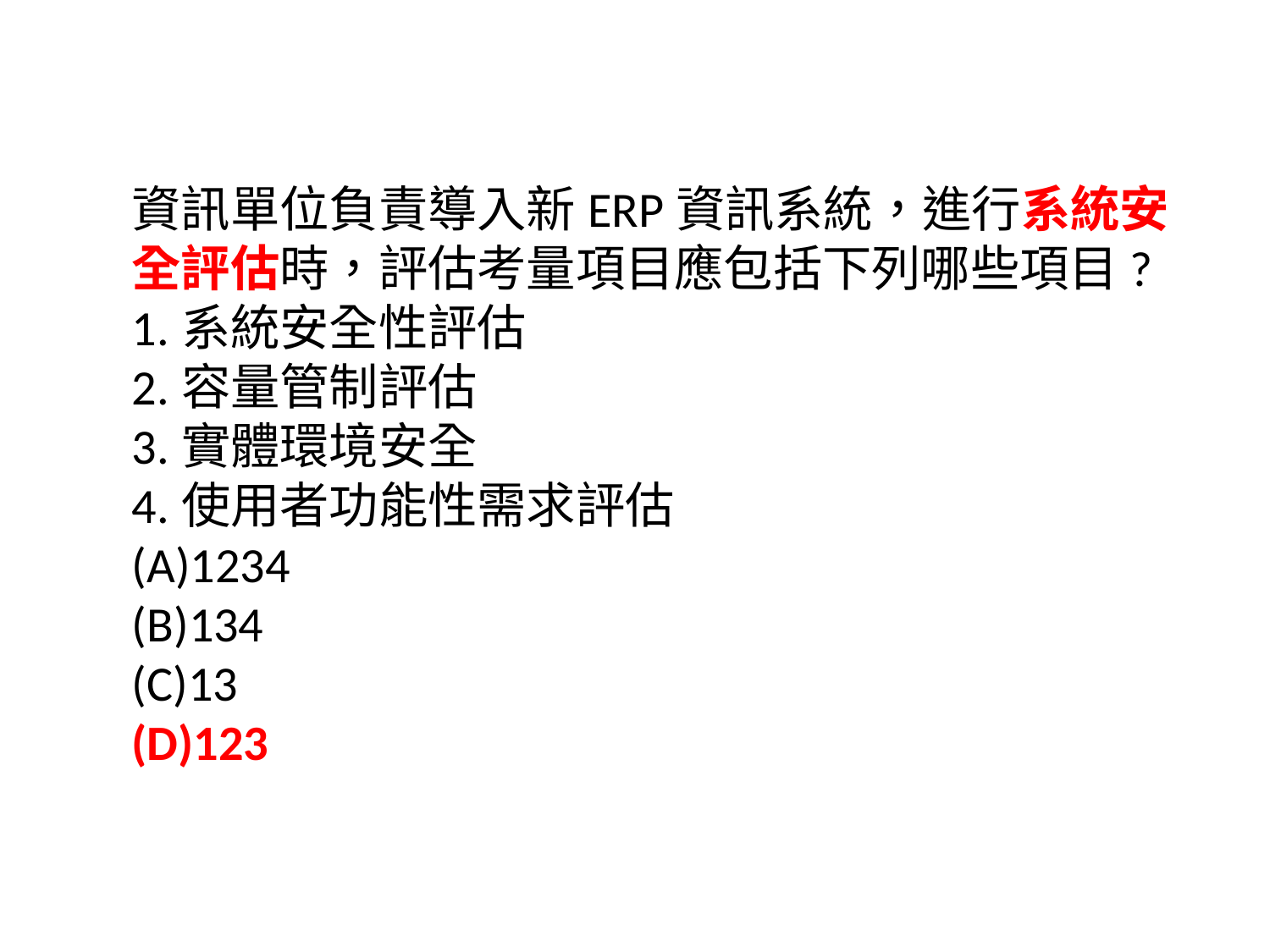

資訊單位負責導入新ERP資訊系統，進行系統安全評估時，評估考量項目應包括下列哪些項目?
1.系統安全性評估
2.容量管制評估
3.實體環境安全
4.使用者功能性需求評估
(A)1234
(B)134
(C)13
(D)123